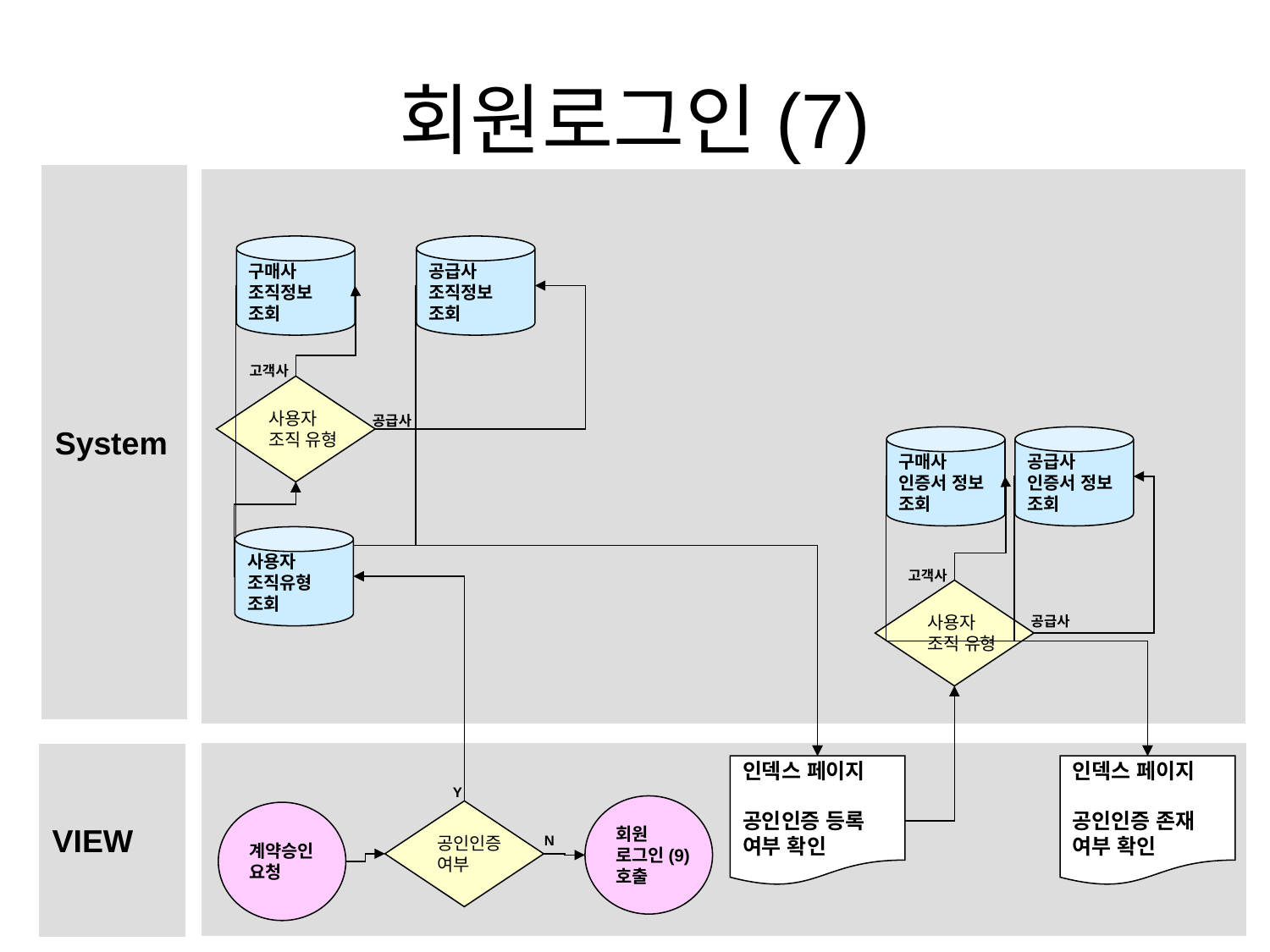

# 회원로그인(7)
System

구매사
조직정보
조회
공급사
조직정보
조회
고객사
사용자
조직 유형
공급사
구매사
인증서 정보
조회
공급사
인증서 정보
조회
사용자
조직유형
조회
고객사
사용자
조직 유형
공급사

VIEW
인덱스 페이지

공인인증 등록
여부 확인
인덱스 페이지

공인인증 존재
여부 확인
Y
회원
로그인(9)
호출
공인인증
여부
계약승인
요청
N